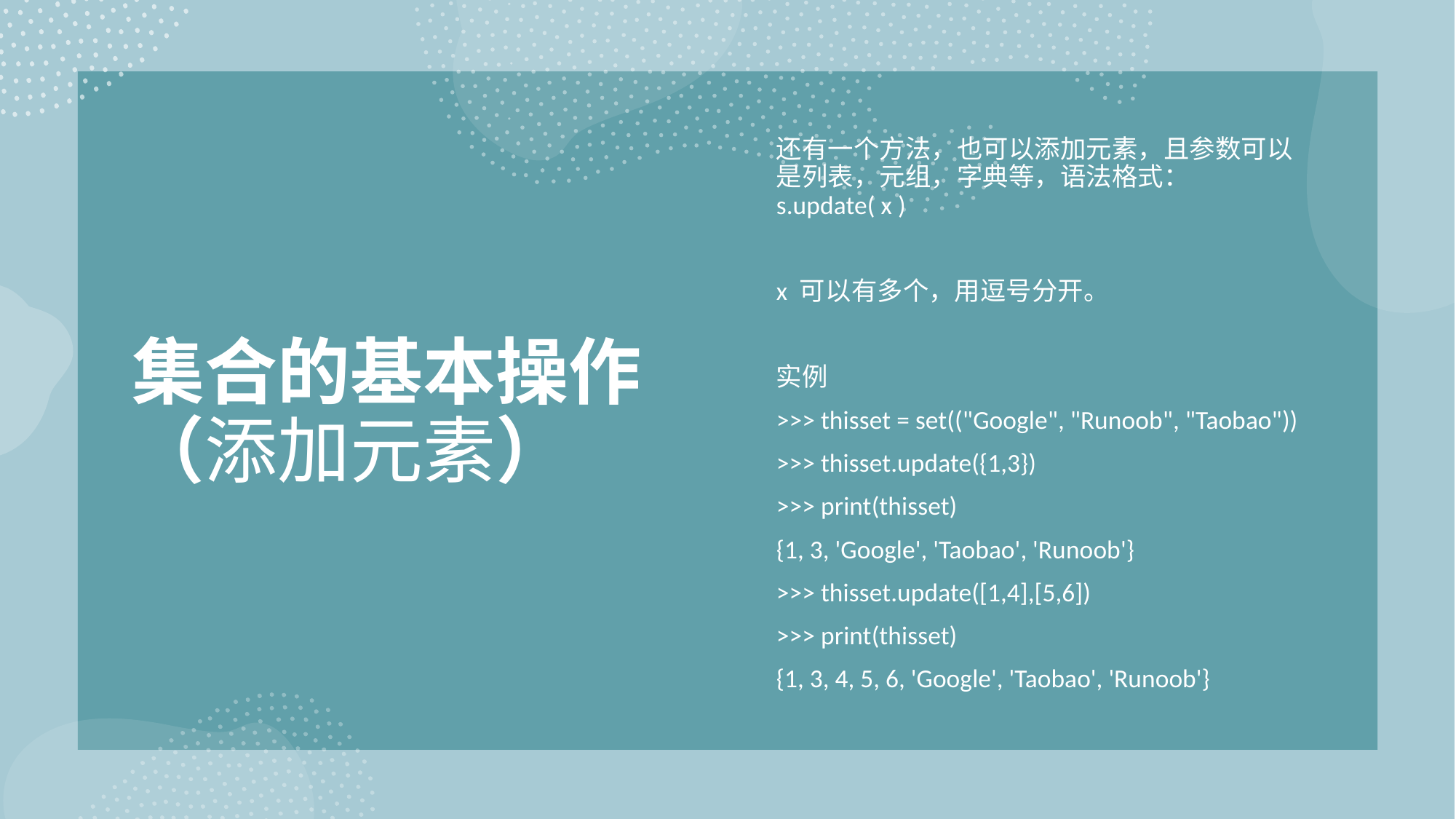

# 集合的基本操作（添加元素）
还有一个方法，也可以添加元素，且参数可以是列表，元组，字典等，语法格式：s.update( x )

x 可以有多个，用逗号分开。

实例
>>> thisset = set(("Google", "Runoob", "Taobao"))
>>> thisset.update({1,3})
>>> print(thisset)
{1, 3, 'Google', 'Taobao', 'Runoob'}
>>> thisset.update([1,4],[5,6])
>>> print(thisset)
{1, 3, 4, 5, 6, 'Google', 'Taobao', 'Runoob'}